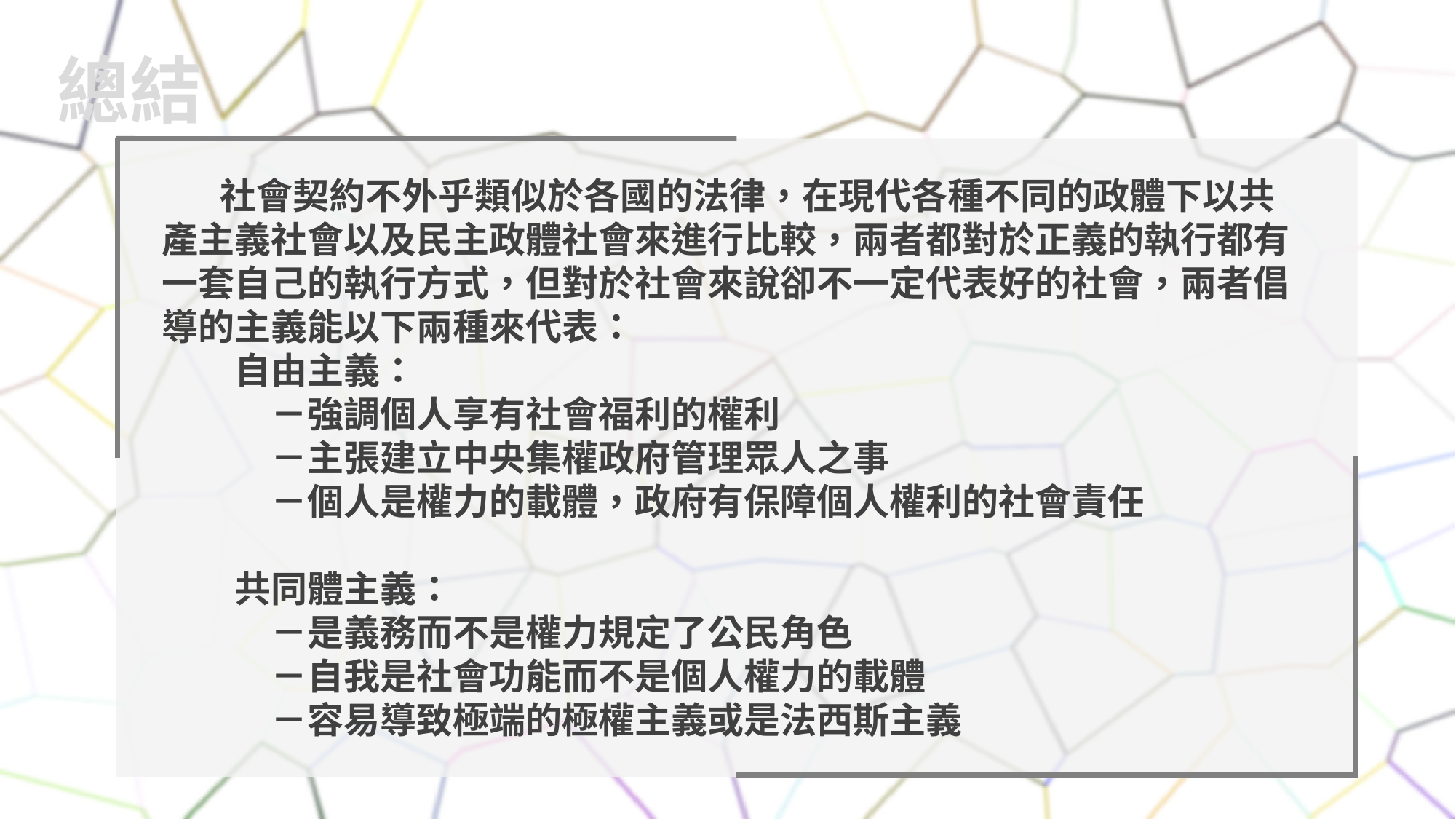

總結

      社會契約不外乎類似於各國的法律，在現代各種不同的政體下以共
產主義社會以及民主政體社會來進行比較，兩者都對於正義的執行都有一套自己的執行方式，但對於社會來說卻不一定代表好的社會，兩者倡導的主義能以下兩種來代表：
　　自由主義：
　　　－強調個人享有社會福利的權利
　　　－主張建立中央集權政府管理眾人之事
　　　－個人是權力的載體，政府有保障個人權利的社會責任

　　共同體主義：
　　　－是義務而不是權力規定了公民角色
　　　－自我是社會功能而不是個人權力的載體
　　　－容易導致極端的極權主義或是法西斯主義